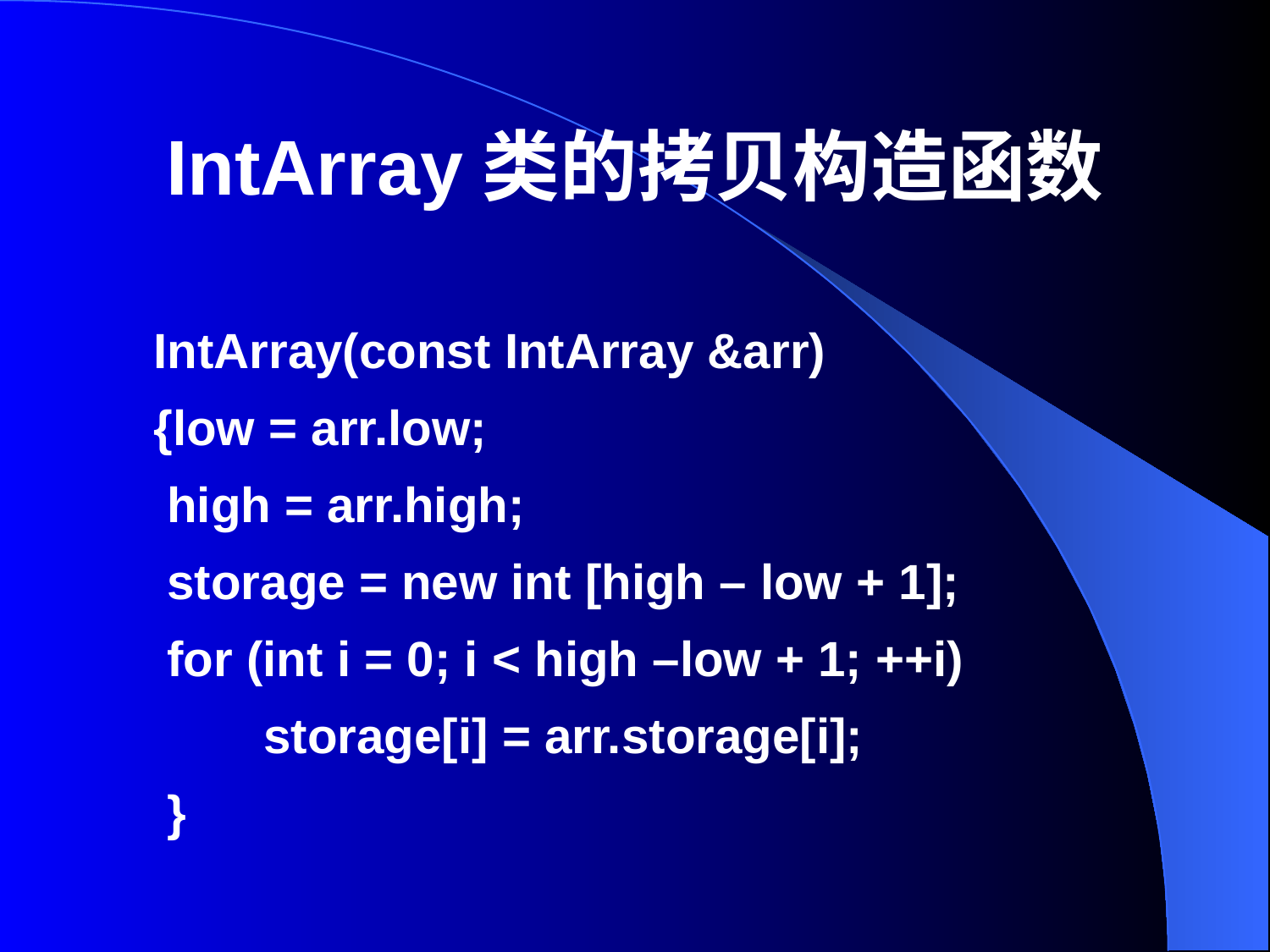

# IntArray类的拷贝构造函数
IntArray(const IntArray &arr)
{low = arr.low;
 high = arr.high;
 storage = new int [high – low + 1];
 for (int i = 0; i < high –low + 1; ++i)
        storage[i] = arr.storage[i];
 }